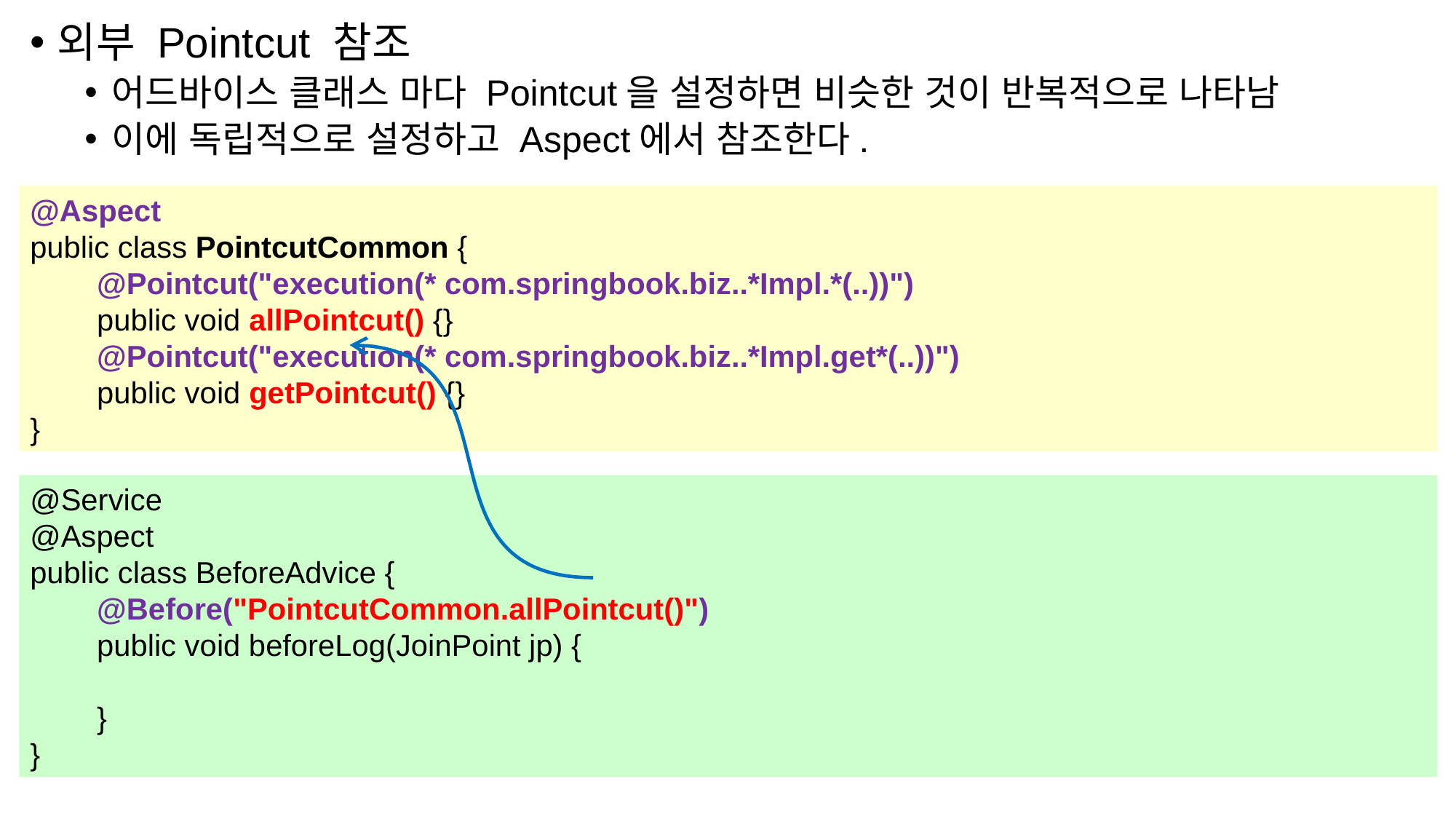

외부 Pointcut 참조
어드바이스 클래스 마다 Pointcut을 설정하면 비슷한 것이 반복적으로 나타남
이에 독립적으로 설정하고 Aspect에서 참조한다.
@Aspect
public class PointcutCommon {
        @Pointcut("execution(* com.springbook.biz..*Impl.*(..))")
        public void allPointcut() {}
        @Pointcut("execution(* com.springbook.biz..*Impl.get*(..))")
        public void getPointcut() {}
}
@Service
@Aspect
public class BeforeAdvice {
        @Before("PointcutCommon.allPointcut()")
        public void beforeLog(JoinPoint jp) {

        }
}